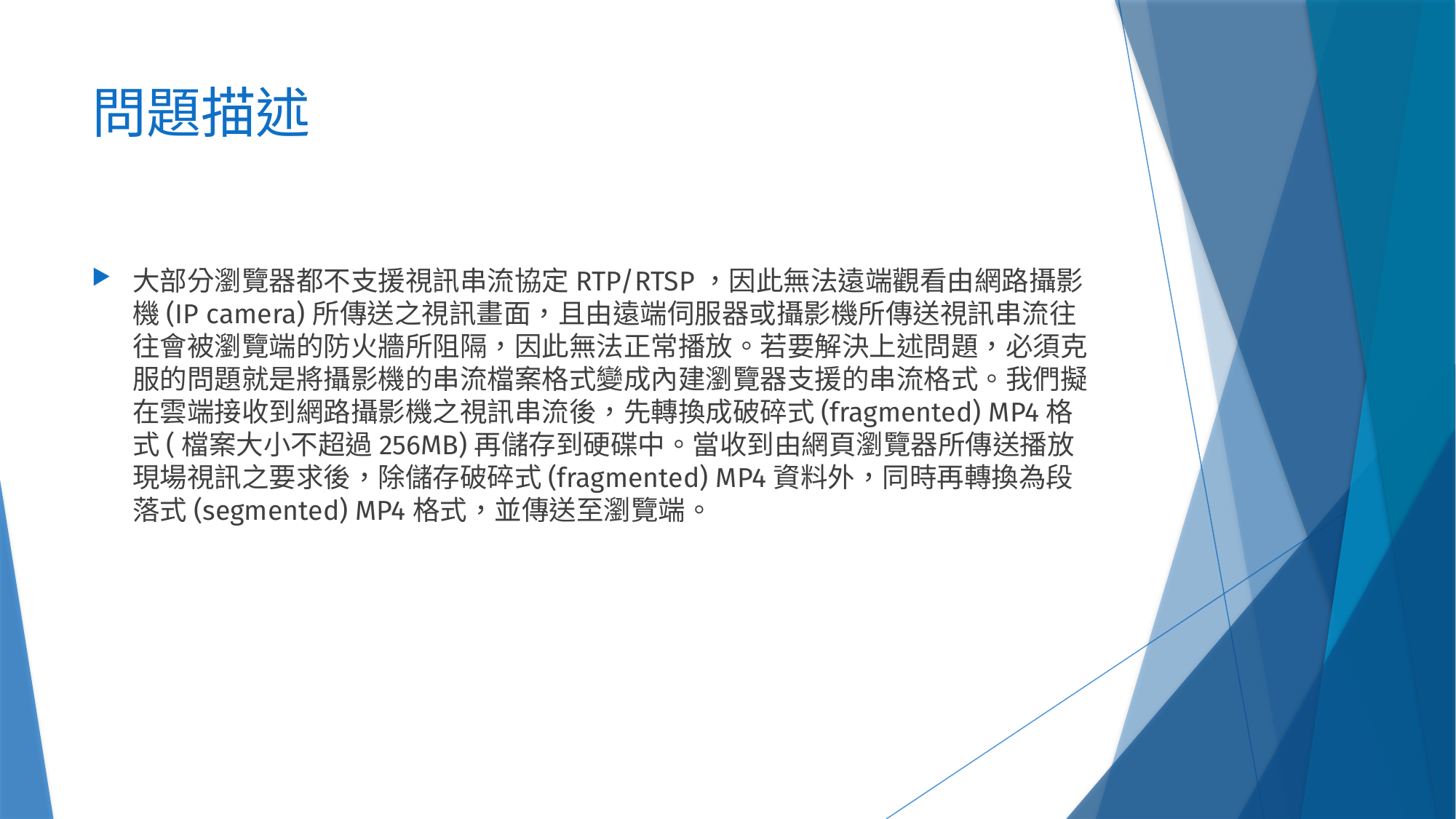

# 問題描述
大部分瀏覽器都不支援視訊串流協定RTP/RTSP，因此無法遠端觀看由網路攝影機(IP camera)所傳送之視訊畫面，且由遠端伺服器或攝影機所傳送視訊串流往往會被瀏覽端的防火牆所阻隔，因此無法正常播放。若要解決上述問題，必須克服的問題就是將攝影機的串流檔案格式變成內建瀏覽器支援的串流格式。我們擬在雲端接收到網路攝影機之視訊串流後，先轉換成破碎式(fragmented) MP4格式(檔案大小不超過256MB)再儲存到硬碟中。當收到由網頁瀏覽器所傳送播放現場視訊之要求後，除儲存破碎式(fragmented) MP4資料外，同時再轉換為段落式(segmented) MP4格式，並傳送至瀏覽端。